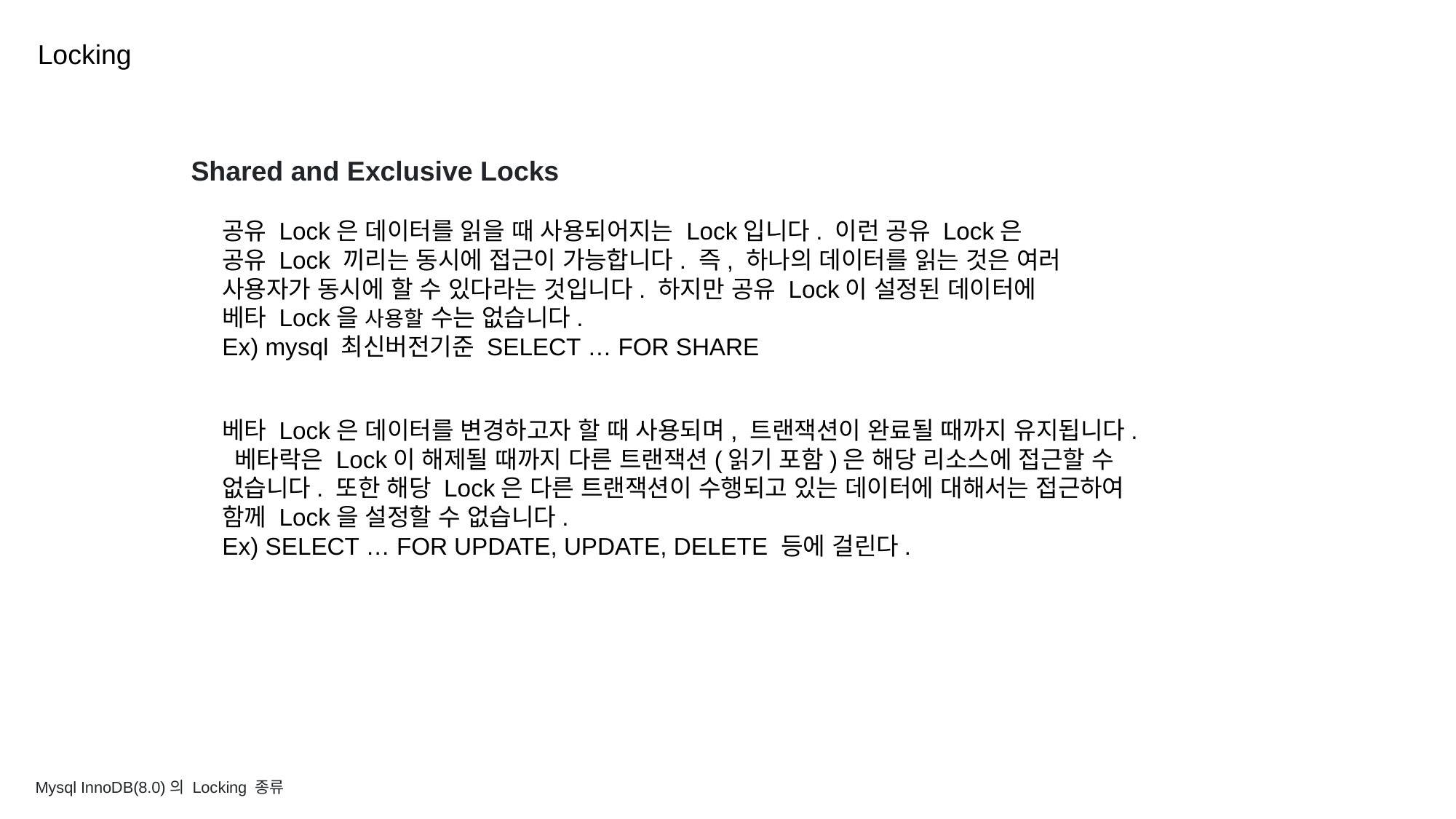

Locking
Shared and Exclusive Locks
공유 Lock은 데이터를 읽을 때 사용되어지는 Lock입니다. 이런 공유 Lock은 공유 Lock 끼리는 동시에 접근이 가능합니다. 즉, 하나의 데이터를 읽는 것은 여러 사용자가 동시에 할 수 있다라는 것입니다. 하지만 공유 Lock이 설정된 데이터에 베타 Lock을 사용할 수는 없습니다.
Ex) mysql 최신버전기준 SELECT … FOR SHARE
베타 Lock은 데이터를 변경하고자 할 때 사용되며, 트랜잭션이 완료될 때까지 유지됩니다. 베타락은 Lock이 해제될 때까지 다른 트랜잭션(읽기 포함)은 해당 리소스에 접근할 수 없습니다. 또한 해당 Lock은 다른 트랜잭션이 수행되고 있는 데이터에 대해서는 접근하여 함께 Lock을 설정할 수 없습니다.
Ex) SELECT … FOR UPDATE, UPDATE, DELETE 등에 걸린다.
Mysql InnoDB(8.0)의 Locking 종류